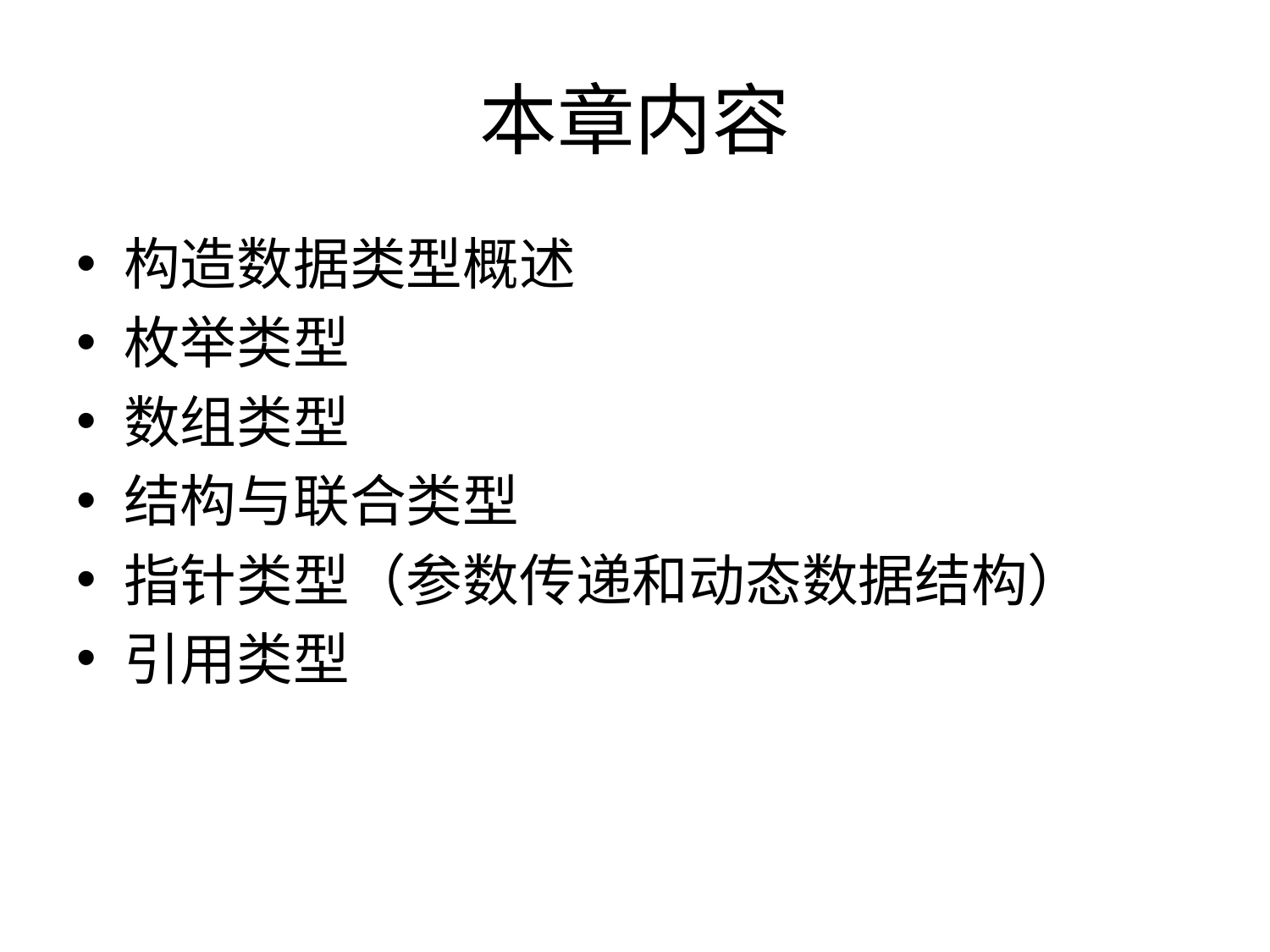

# 本章内容
构造数据类型概述
枚举类型
数组类型
结构与联合类型
指针类型（参数传递和动态数据结构）
引用类型